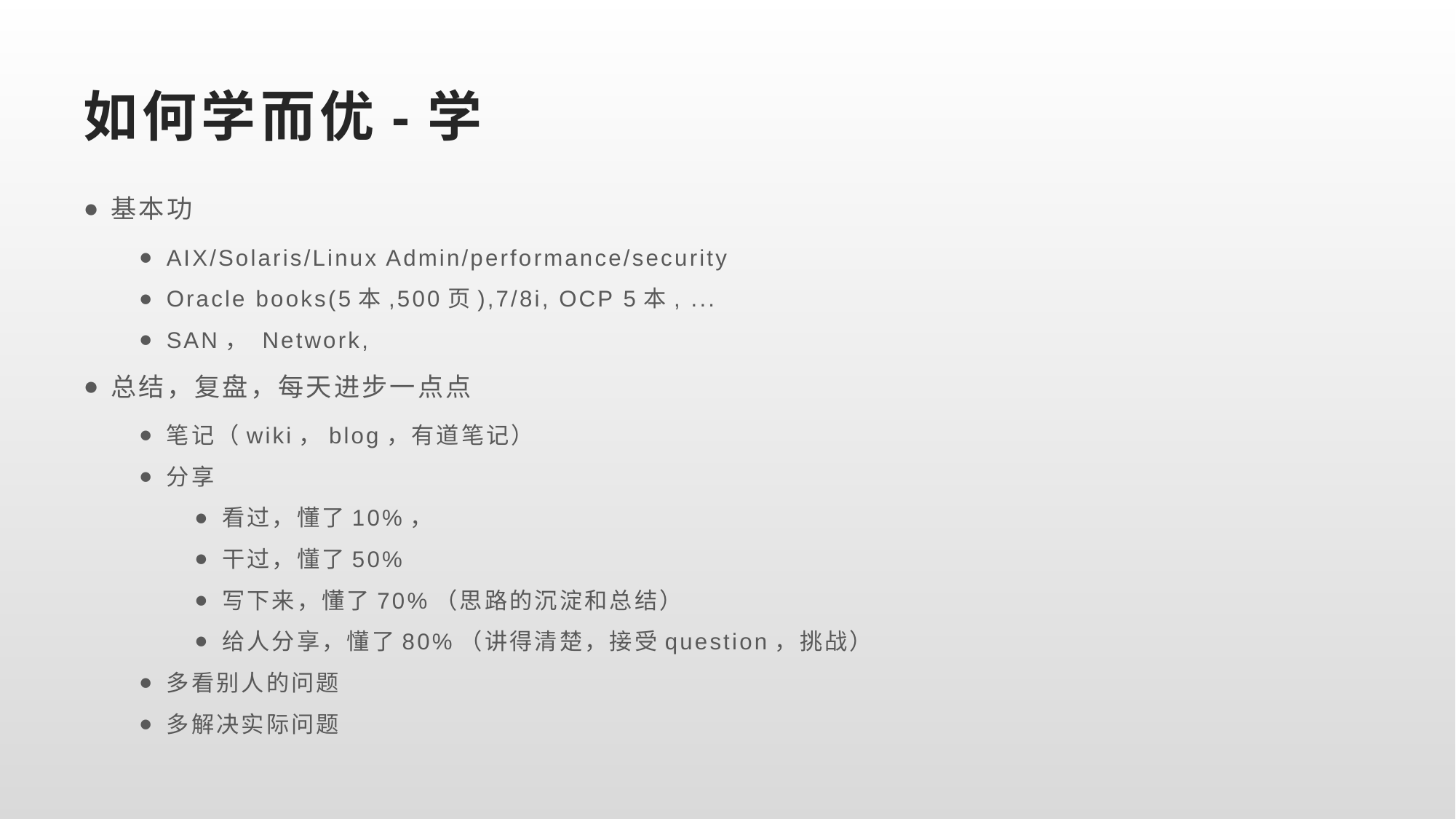

# 如何学而优-学
基本功
AIX/Solaris/Linux Admin/performance/security
Oracle books(5本,500页),7/8i, OCP 5本, ...
SAN， Network,
总结，复盘，每天进步一点点
笔记（wiki，blog，有道笔记）
分享
看过，懂了10%，
干过，懂了50%
写下来，懂了70%（思路的沉淀和总结）
给人分享，懂了80%（讲得清楚，接受question，挑战）
多看别人的问题
多解决实际问题